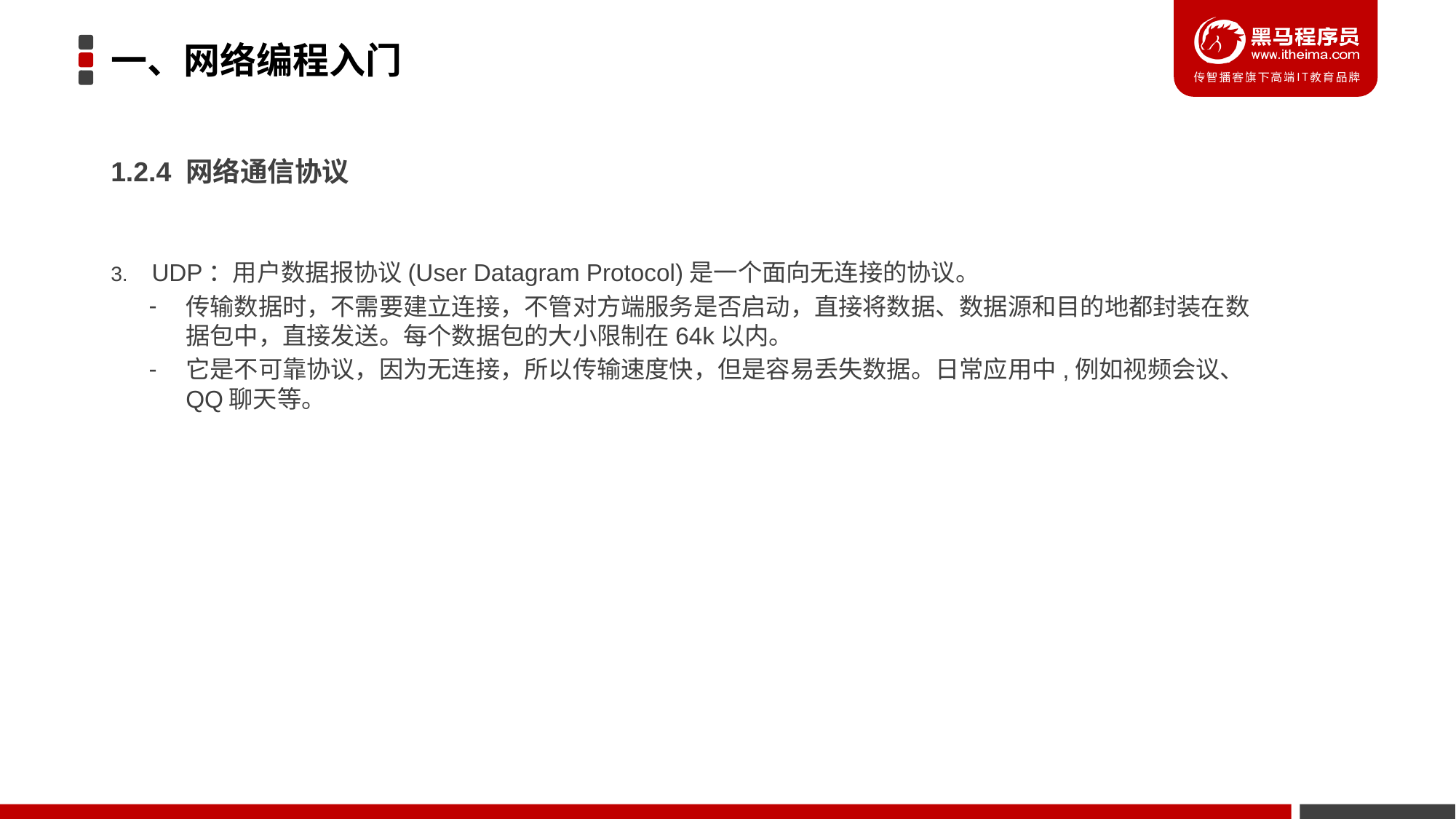

# 一、网络编程入门
1.2.4 网络通信协议
UDP：用户数据报协议(User Datagram Protocol)是一个面向无连接的协议。
传输数据时，不需要建立连接，不管对方端服务是否启动，直接将数据、数据源和目的地都封装在数据包中，直接发送。每个数据包的大小限制在64k以内。
它是不可靠协议，因为无连接，所以传输速度快，但是容易丢失数据。日常应用中,例如视频会议、QQ聊天等。